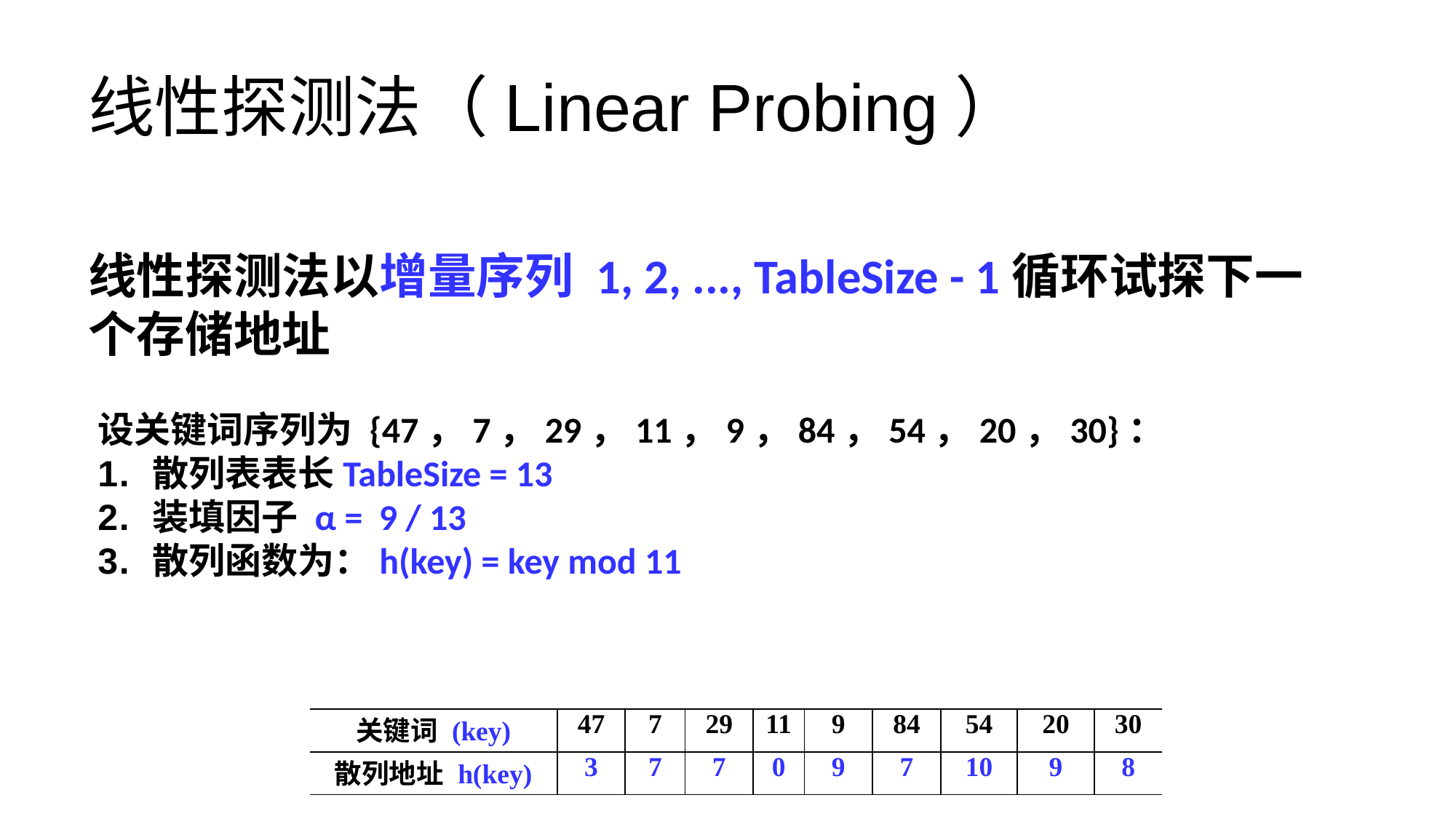

# 线性探测法（Linear Probing）
线性探测法以增量序列 1, 2, ..., TableSize - 1循环试探下一个存储地址
设关键词序列为 {47，7，29，11，9，84，54，20，30}：
散列表表长TableSize = 13
装填因子 α =  9 / 13
散列函数为：h(key) = key mod 11
| 关键词 (key) | 47 | 7 | 29 | 11 | 9 | 84 | 54 | 20 | 30 |
| --- | --- | --- | --- | --- | --- | --- | --- | --- | --- |
|  |  |  |  |  |  |  |  |  |  |
| 散列地址 h(key) | 3 | 7 | 7 | 0 | 9 | 7 | 10 | 9 | 8 |
| --- | --- | --- | --- | --- | --- | --- | --- | --- | --- |